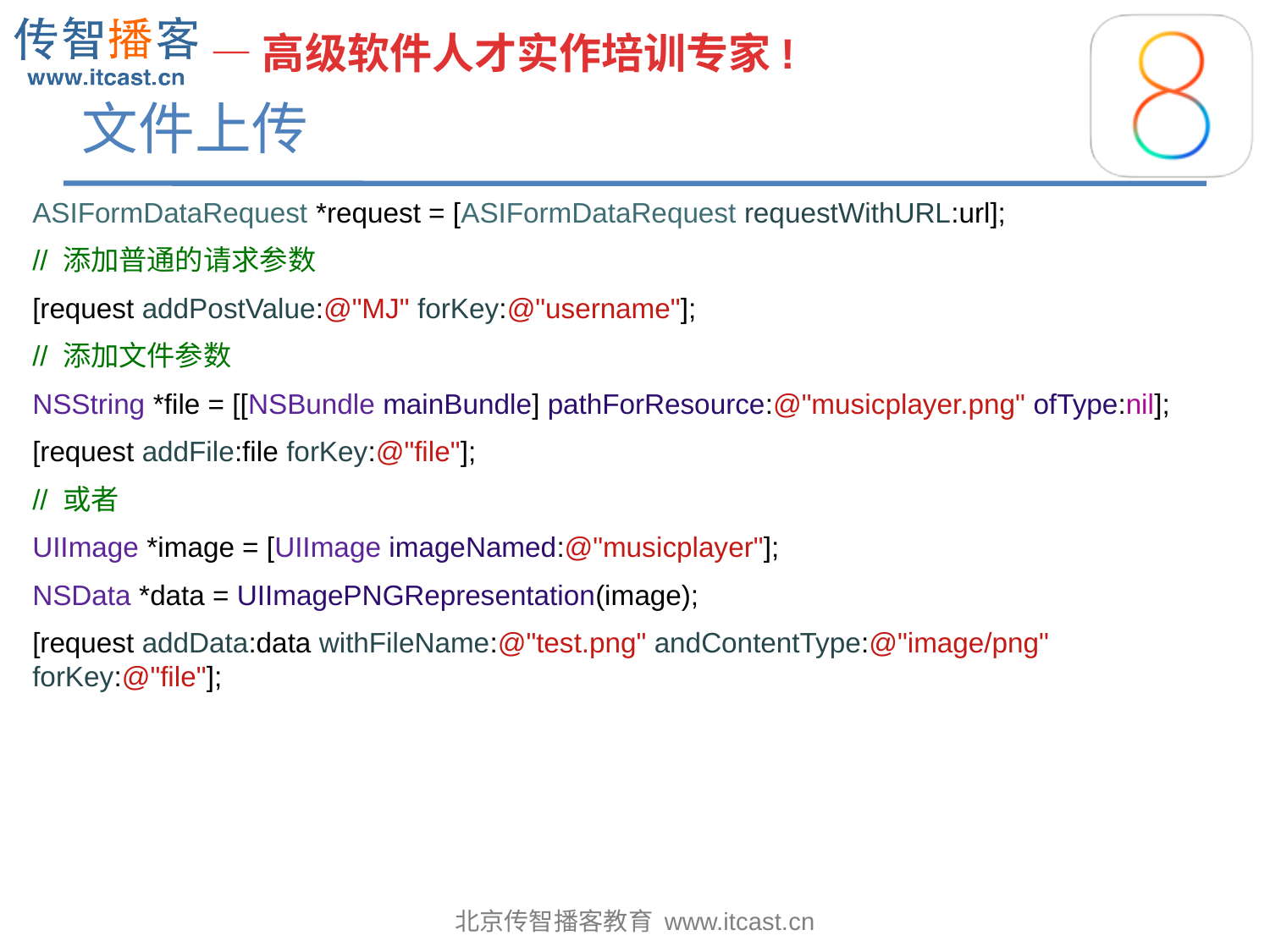

# 文件上传
ASIFormDataRequest *request = [ASIFormDataRequest requestWithURL:url];
// 添加普通的请求参数
[request addPostValue:@"MJ" forKey:@"username"];
// 添加文件参数
NSString *file = [[NSBundle mainBundle] pathForResource:@"musicplayer.png" ofType:nil];
[request addFile:file forKey:@"file"];
// 或者
UIImage *image = [UIImage imageNamed:@"musicplayer"];
NSData *data = UIImagePNGRepresentation(image);
[request addData:data withFileName:@"test.png" andContentType:@"image/png" forKey:@"file"];